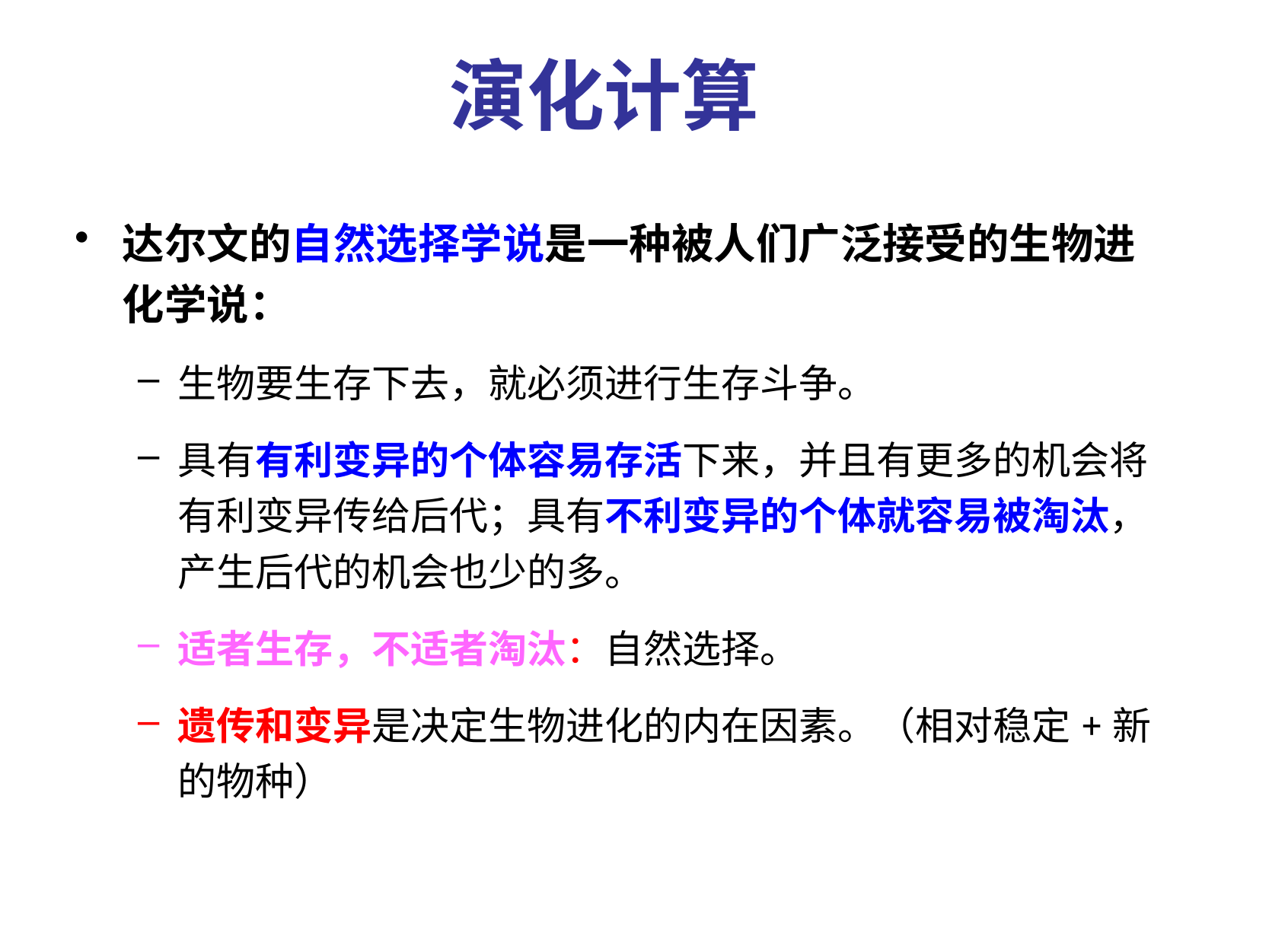

演化计算
达尔文的自然选择学说是一种被人们广泛接受的生物进化学说：
生物要生存下去，就必须进行生存斗争。
具有有利变异的个体容易存活下来，并且有更多的机会将有利变异传给后代；具有不利变异的个体就容易被淘汰，产生后代的机会也少的多。
适者生存，不适者淘汰：自然选择。
遗传和变异是决定生物进化的内在因素。（相对稳定+新的物种）